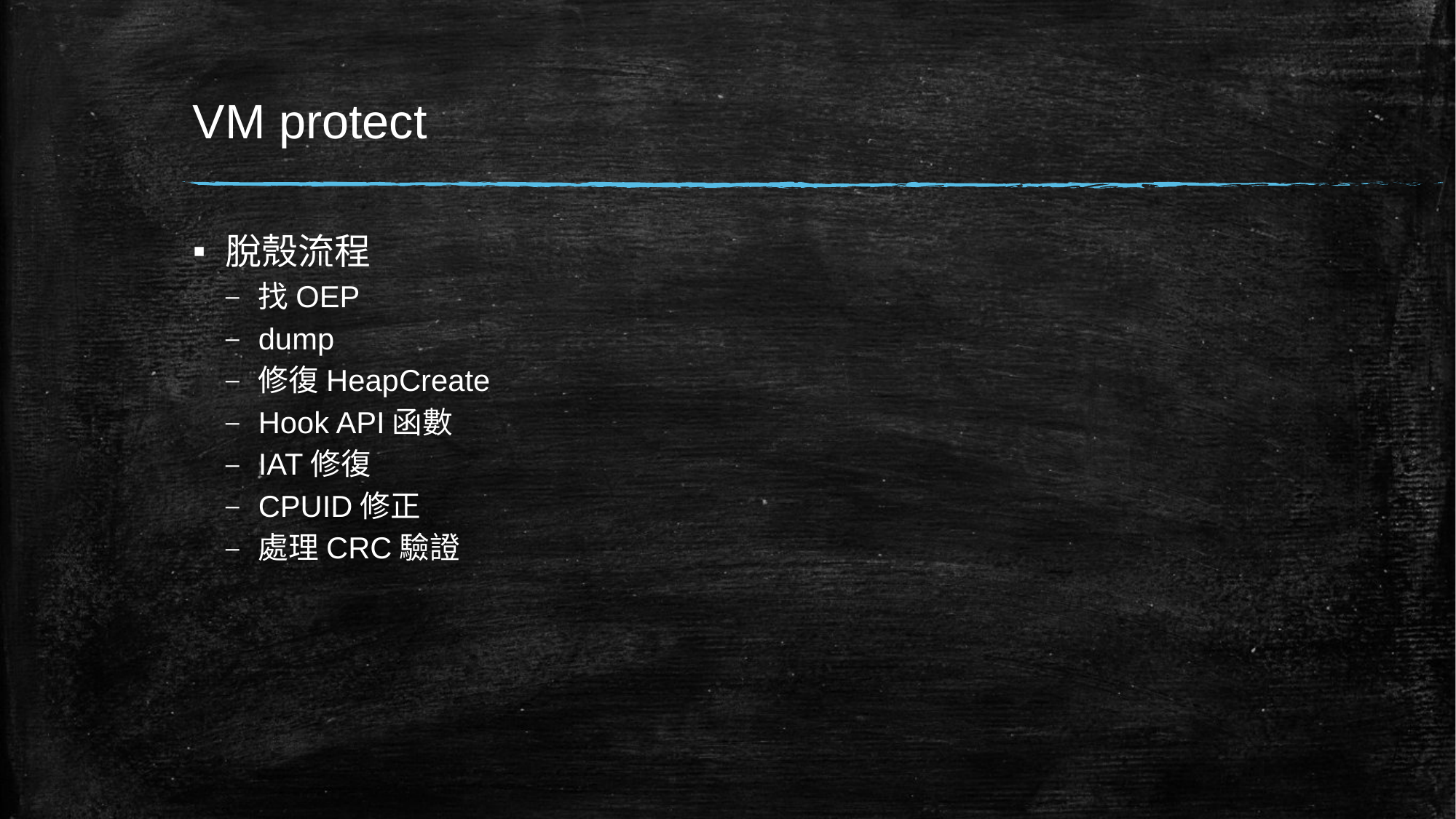

# VM protect
脫殼流程
找OEP
dump
修復HeapCreate
Hook API函數
IAT修復
CPUID修正
處理CRC驗證